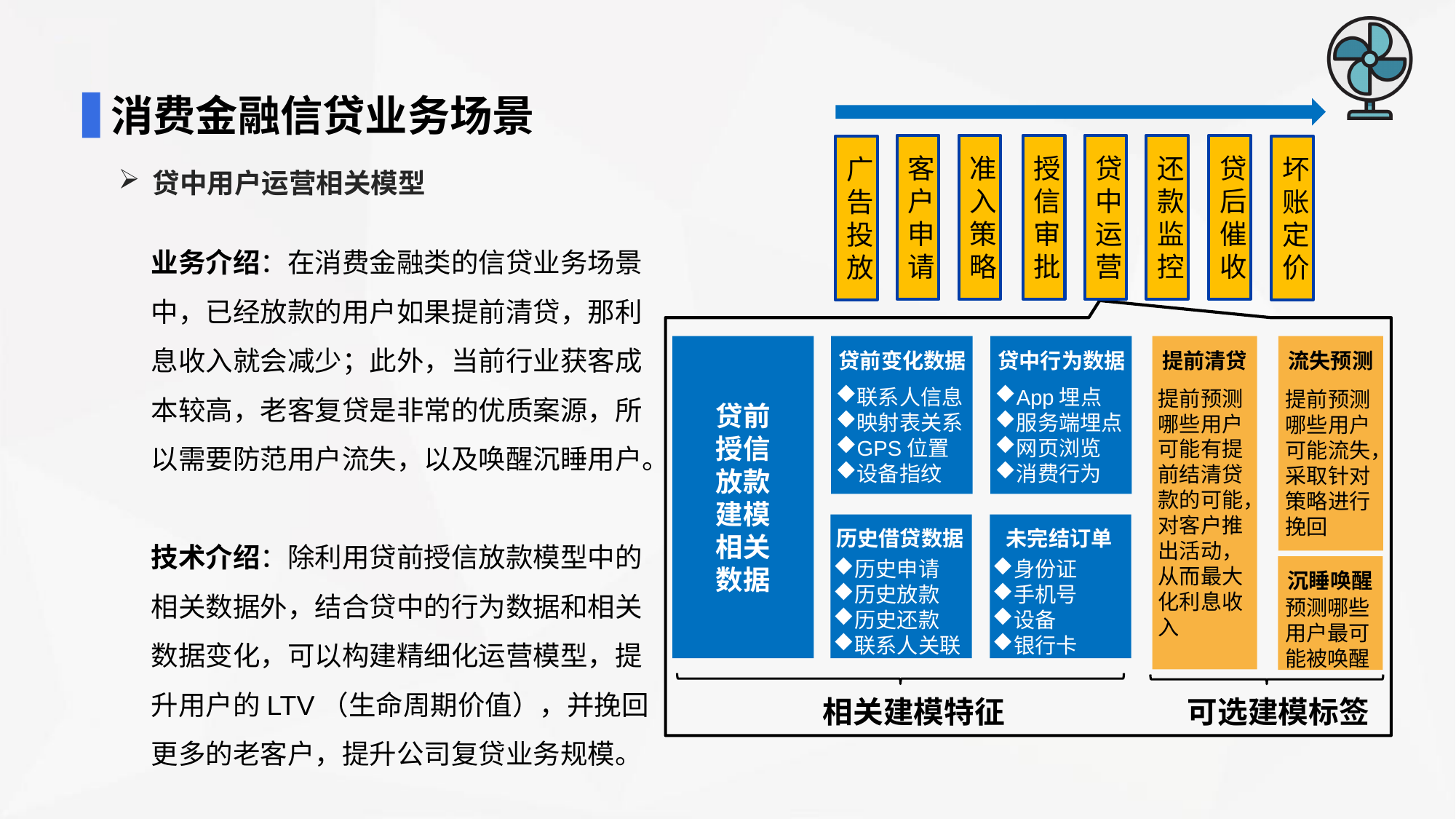

消费金融信贷业务场景

准入策略
还款监控
贷后催收
贷中运营
客户申请
授信审批
坏账定价
广告投放
贷中用户运营相关模型
业务介绍：在消费金融类的信贷业务场景中，已经放款的用户如果提前清贷，那利息收入就会减少；此外，当前行业获客成本较高，老客复贷是非常的优质案源，所以需要防范用户流失，以及唤醒沉睡用户。

技术介绍：除利用贷前授信放款模型中的相关数据外，结合贷中的行为数据和相关数据变化，可以构建精细化运营模型，提升用户的LTV（生命周期价值），并挽回更多的老客户，提升公司复贷业务规模。

贷前变化数据
联系人信息
映射表关系
GPS位置
设备指纹

历史借贷数据
历史申请
历史放款
历史还款
联系人关联

贷中行为数据
App埋点
服务端埋点
网页浏览
消费行为

未完结订单
身份证
手机号
设备
银行卡

流失预测
提前预测哪些用户可能流失，采取针对策略进行挽回
提前清贷
提前预测哪些用户可能有提前结清贷款的可能，对客户推出活动，从而最大化利息收入
贷前
授信
放款
建模
相关
数据

沉睡唤醒
预测哪些用户最可能被唤醒

相关建模特征
可选建模标签